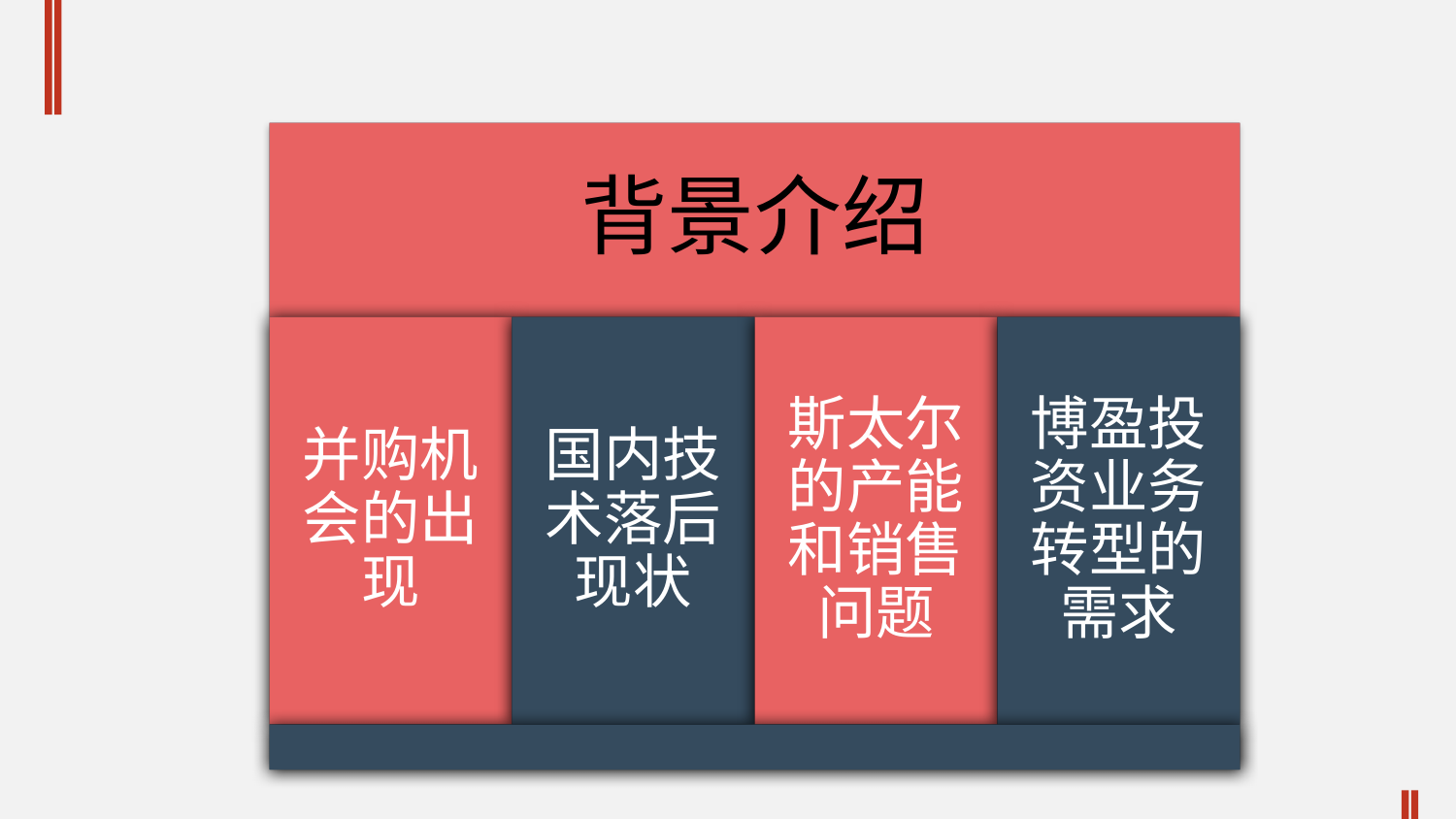

背景介绍
并购机会的出现
国内技术落后现状
斯太尔的产能和销售问题
博盈投资业务转型的需求